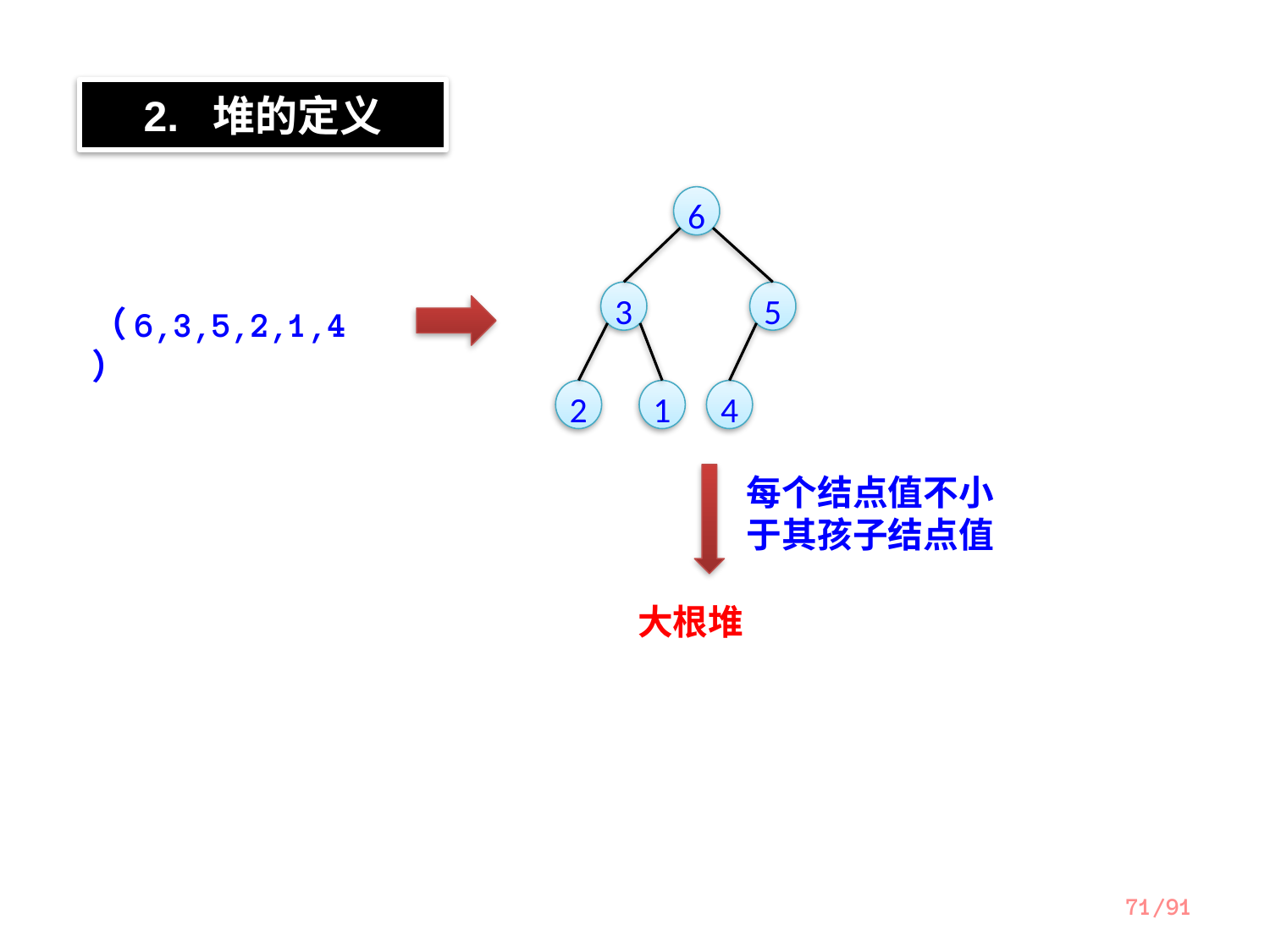

2.  堆的定义
6
3
5
2
1
4
（6,3,5,2,1,4）

每个结点值不小于其孩子结点值

大根堆
71/91